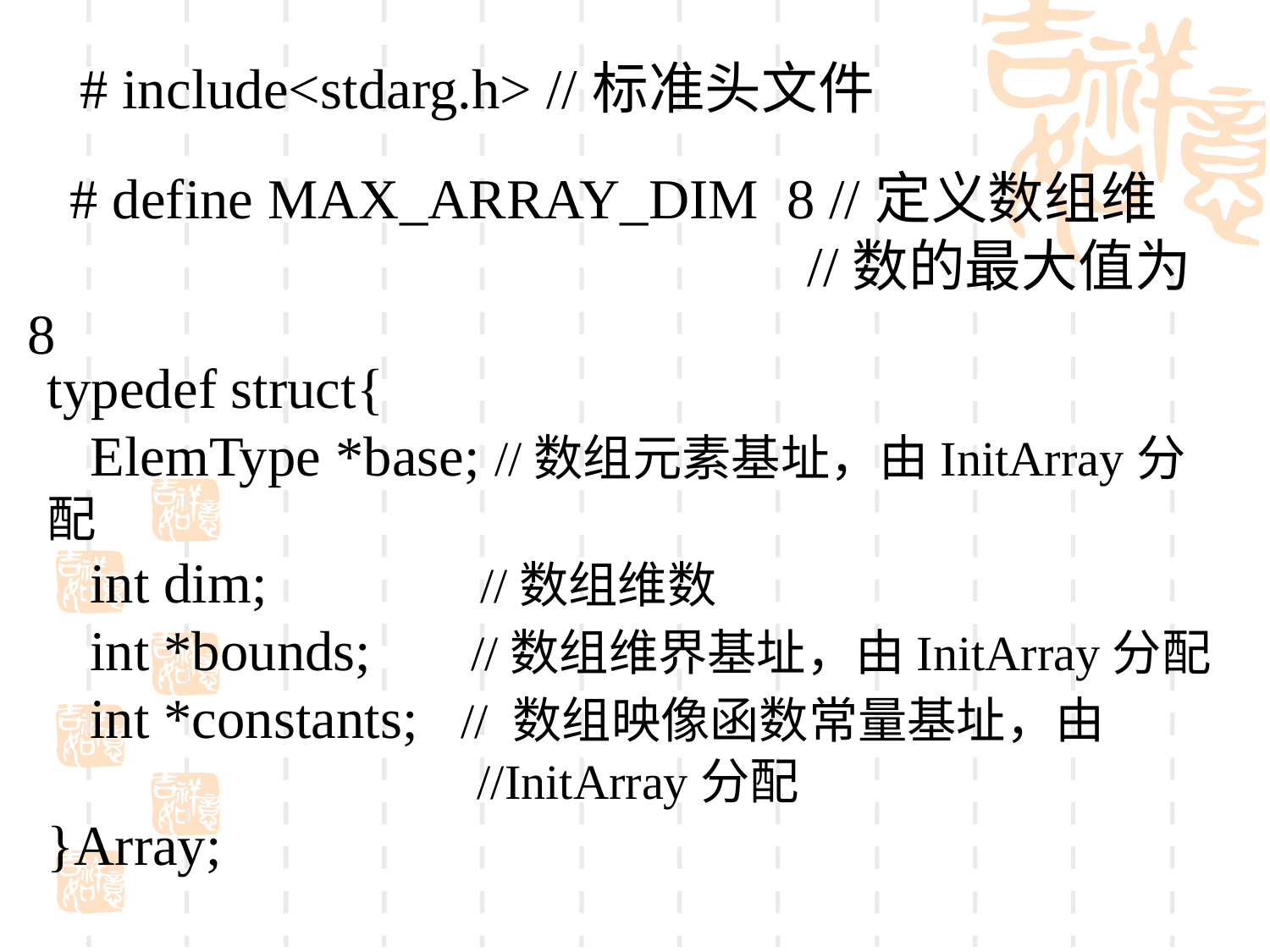

# include<stdarg.h> //标准头文件
   # define MAX_ARRAY_DIM  8 //定义数组维
                                                       //数的最大值为8
typedef struct{
   ElemType *base; //数组元素基址，由InitArray分配
   int dim;               //数组维数
   int *bounds;       //数组维界基址，由InitArray分配
   int *constants;   // 数组映像函数常量基址，由
                                   //InitArray分配
}Array;